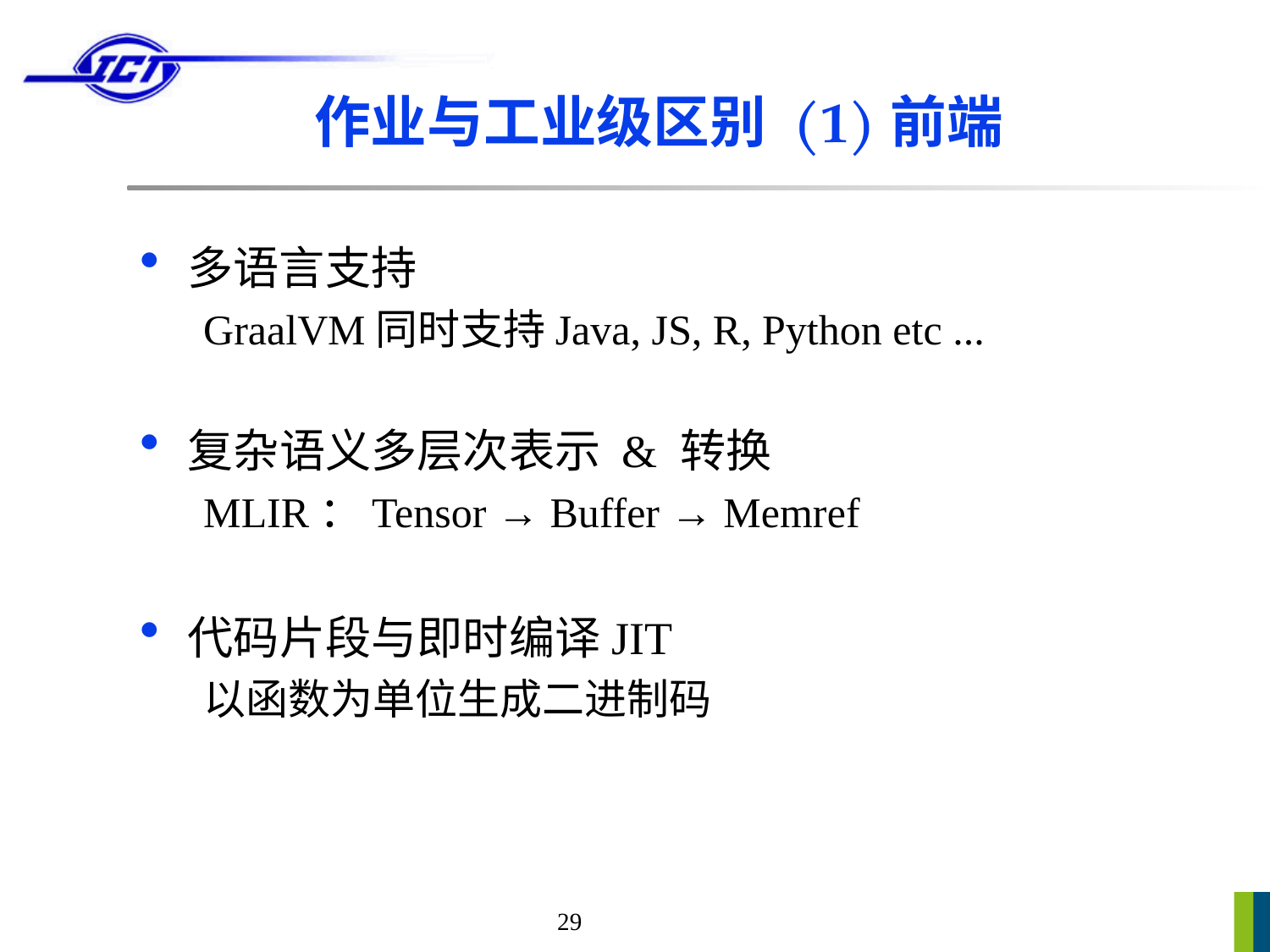

# 作业与工业级区别 (1)前端
多语言支持
GraalVM同时支持Java, JS, R, Python etc ...

复杂语义多层次表示 & 转换
MLIR：Tensor → Buffer → Memref

代码片段与即时编译JIT
以函数为单位生成二进制码